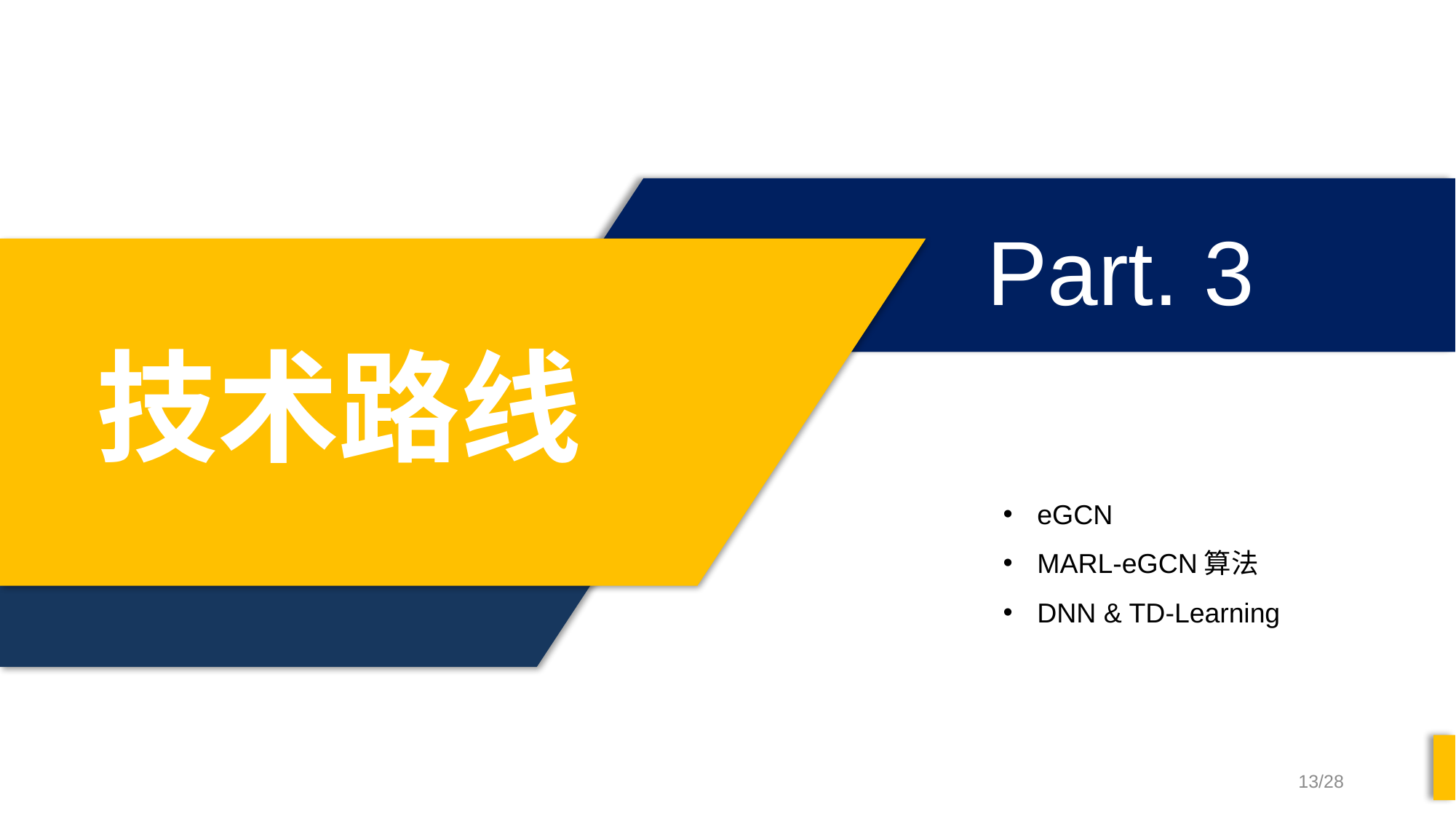

Part. 3

技术路线
eGCN
MARL-eGCN算法
DNN & TD-Learning

13/28